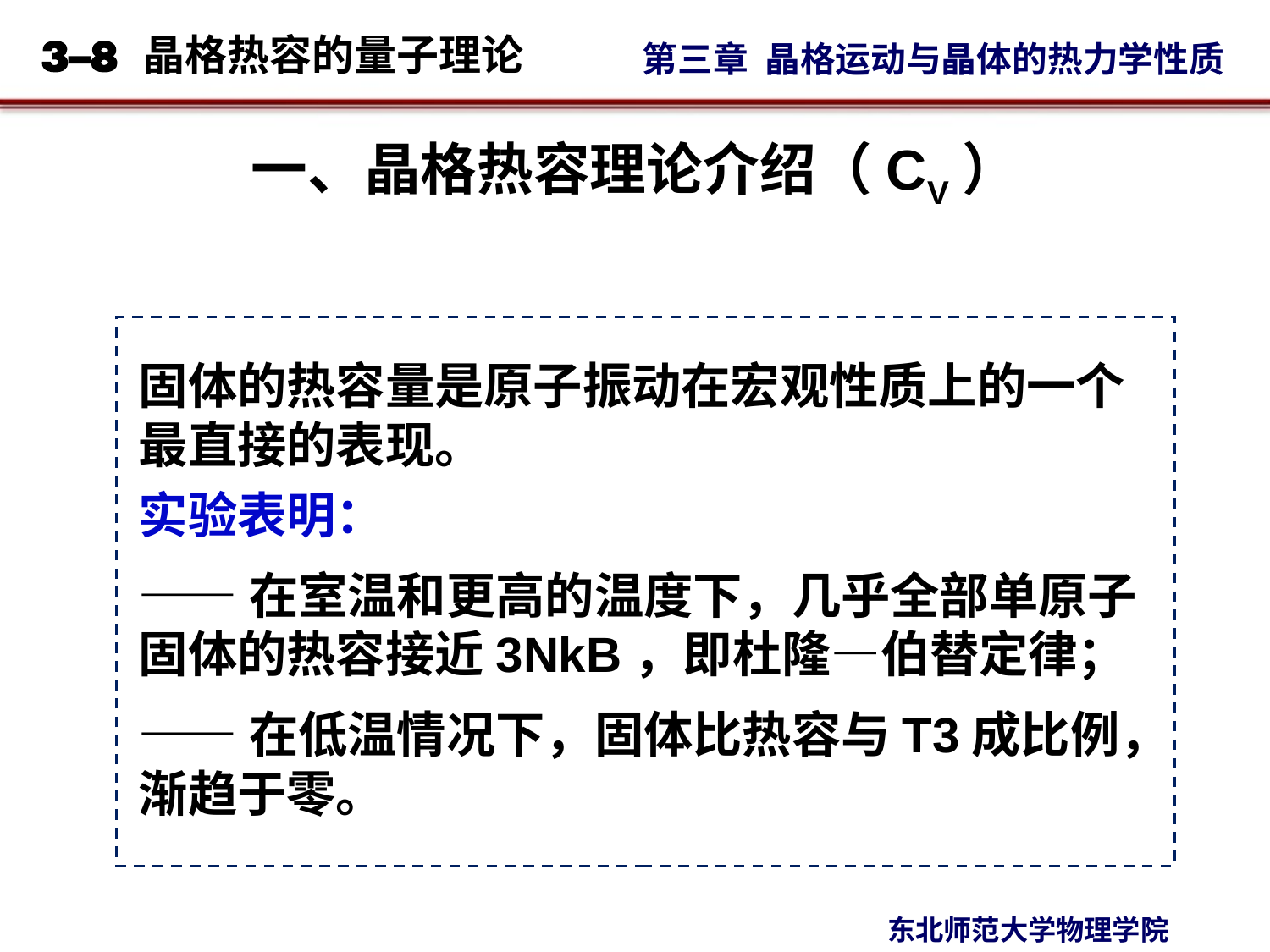

# 一、晶格热容理论介绍（CV）

固体的热容量是原子振动在宏观性质上的一个最直接的表现。
实验表明：
——在室温和更高的温度下，几乎全部单原子固体的热容接近3NkB，即杜隆—伯替定律；
——在低温情况下，固体比热容与T3成比例，渐趋于零。